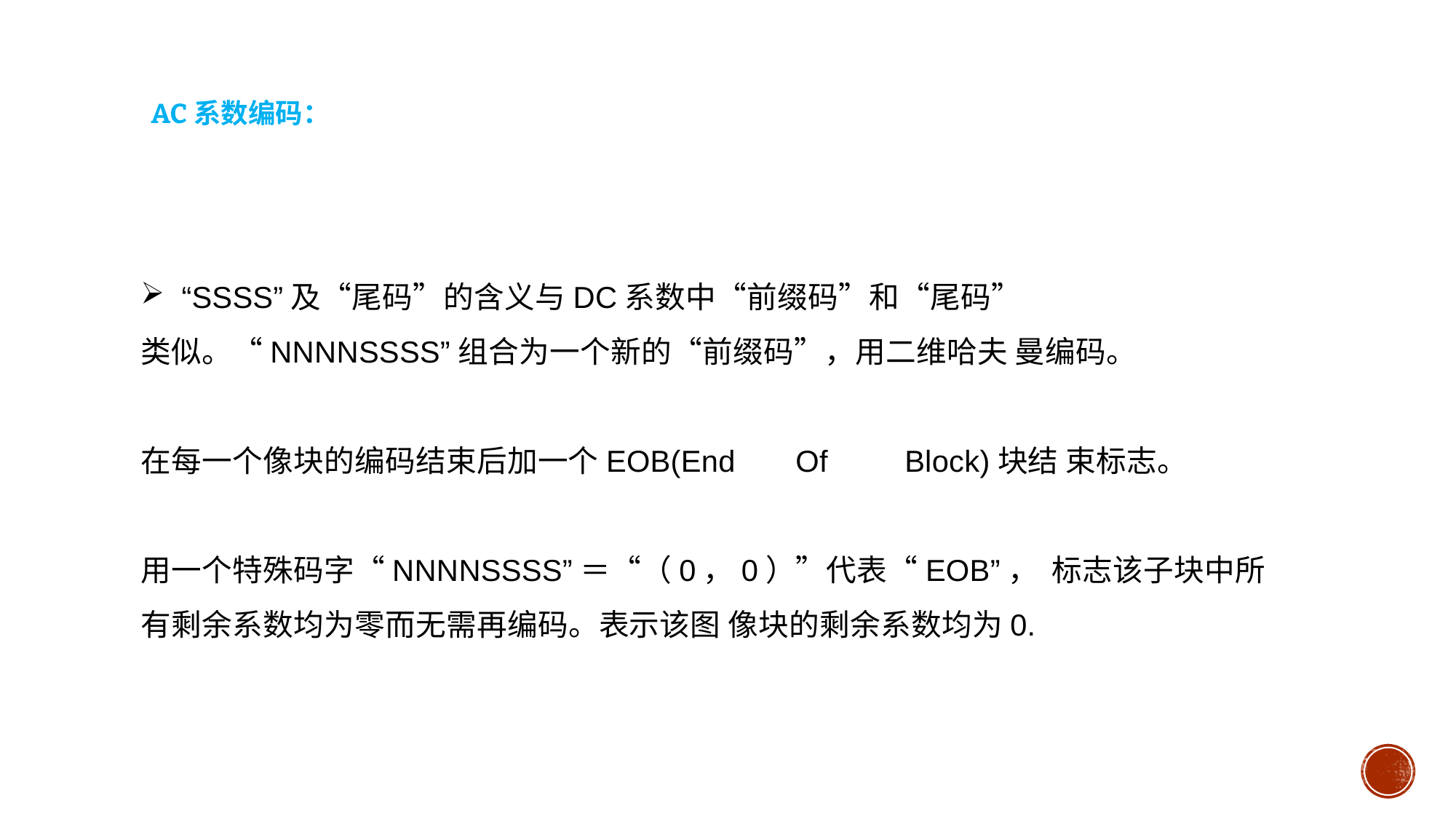

AC系数编码：
“SSSS”及“尾码”的含义与DC系数中“前缀码”和“尾码”
类似。“NNNNSSSS”组合为一个新的“前缀码”，用二维哈夫 曼编码。

在每一个像块的编码结束后加一个EOB(End	Of	Block)块结 束标志。

用一个特殊码字“NNNNSSSS”＝“（0，0）”代表“EOB”，  标志该子块中所有剩余系数均为零而无需再编码。表示该图 像块的剩余系数均为0.